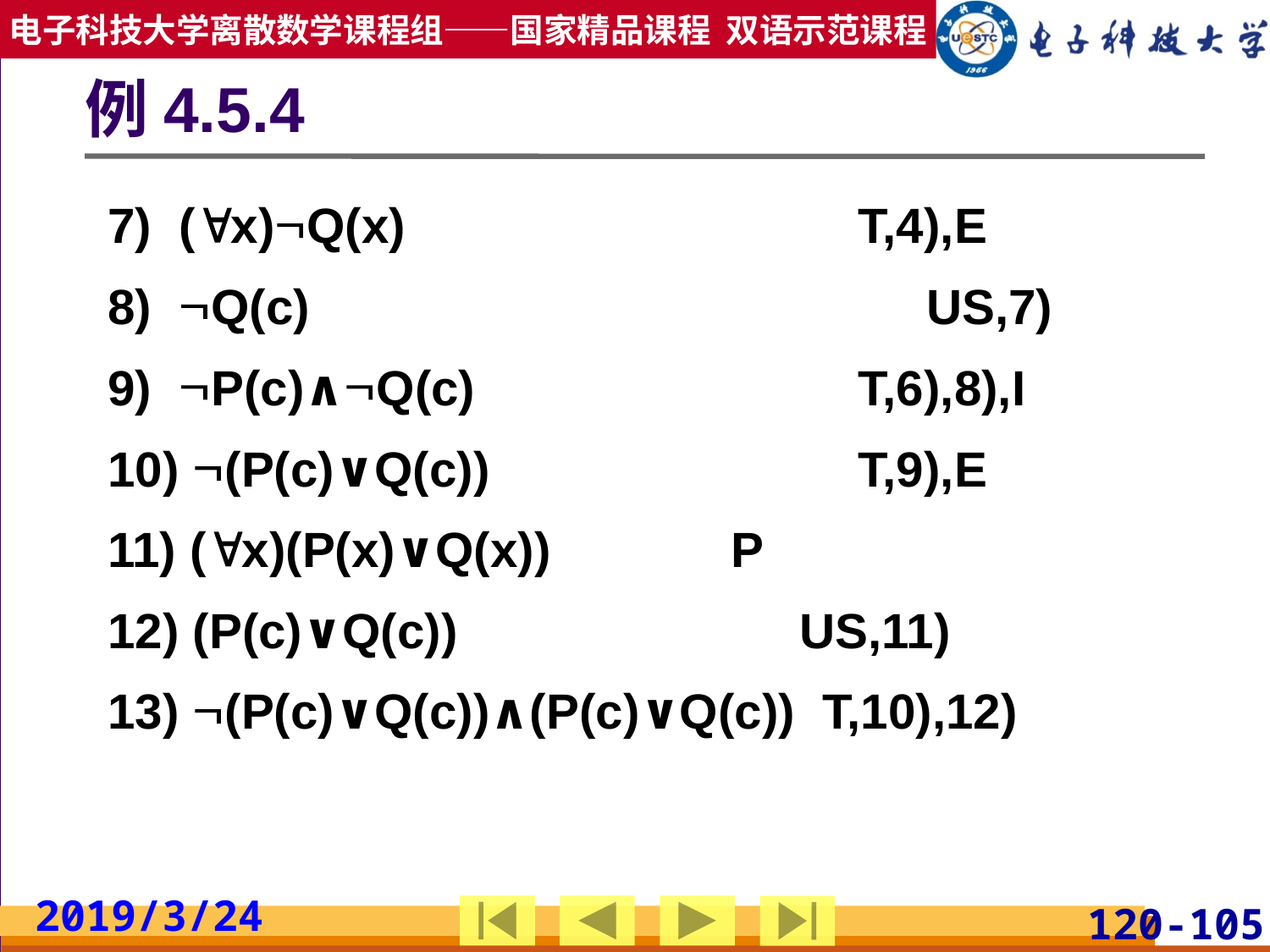

# 例4.5.4
7)  (∀x)¬Q(x)				   T,4),E
8)  ¬Q(c)				        US,7)
9)  ¬P(c)∧¬Q(c)			   T,6),8),I
10) ¬(P(c)∨Q(c))			   T,9),E
11) (∀x)(P(x)∨Q(x))		   P
12) (P(c)∨Q(c))		        US,11)
13) ¬(P(c)∨Q(c))∧(P(c)∨Q(c))  T,10),12)
2019/3/24